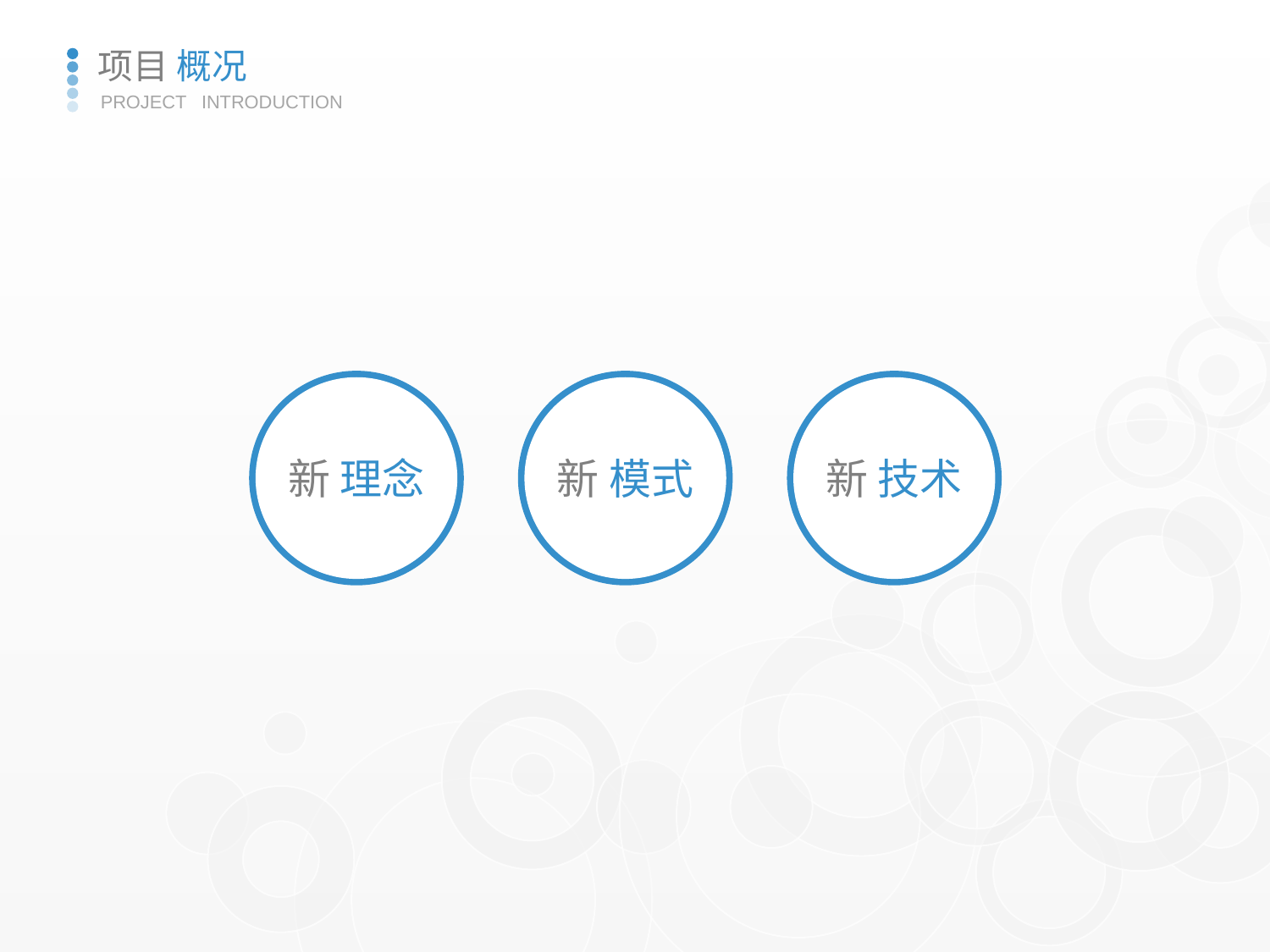

项目 概况
PROJECT   INTRODUCTION

新 理念

新 模式

新 技术